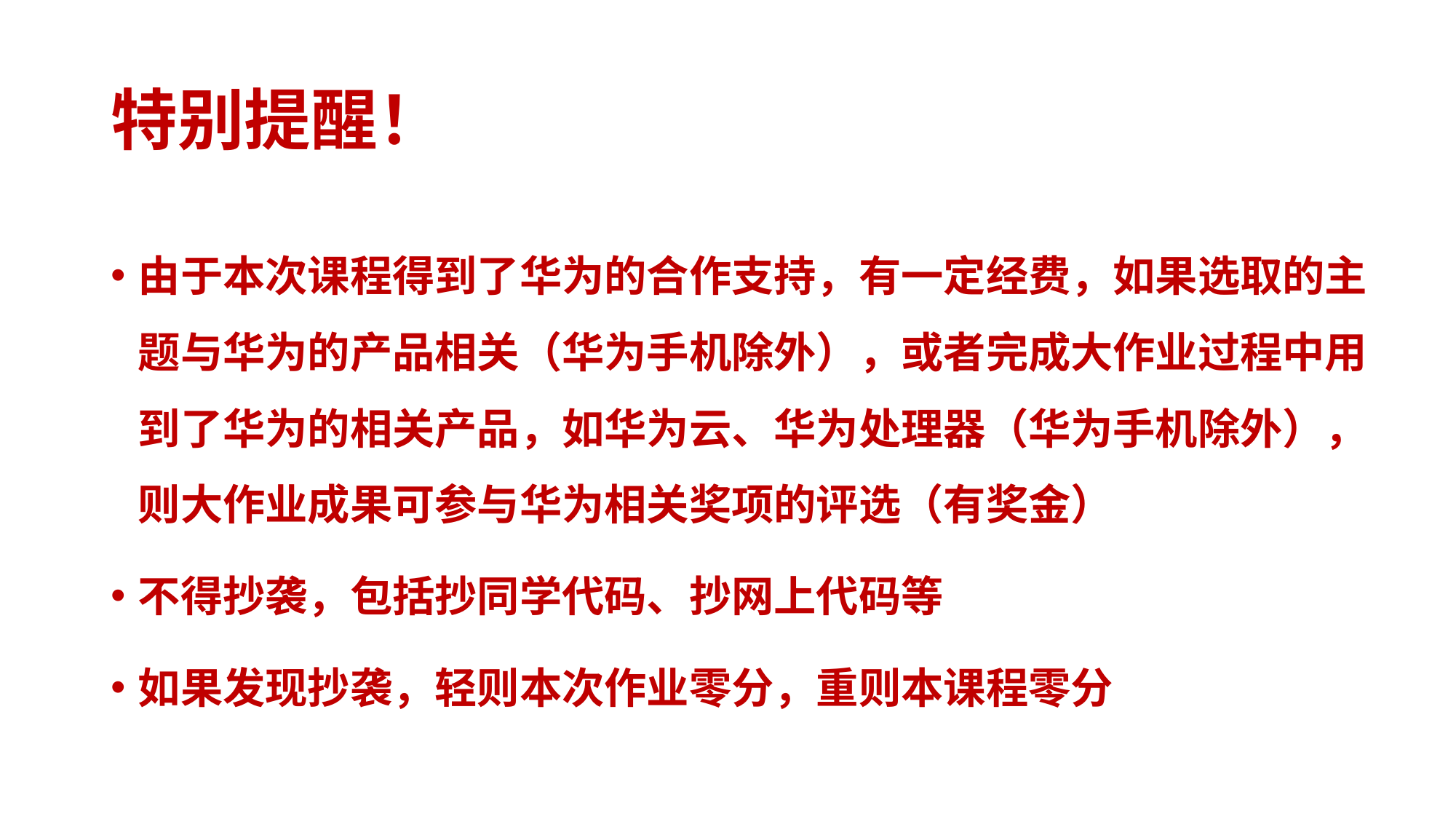

# 特别提醒！

由于本次课程得到了华为的合作支持，有一定经费，如果选取的主题与华为的产品相关（华为手机除外），或者完成大作业过程中用到了华为的相关产品，如华为云、华为处理器（华为手机除外），则大作业成果可参与华为相关奖项的评选（有奖金）
不得抄袭，包括抄同学代码、抄网上代码等
如果发现抄袭，轻则本次作业零分，重则本课程零分